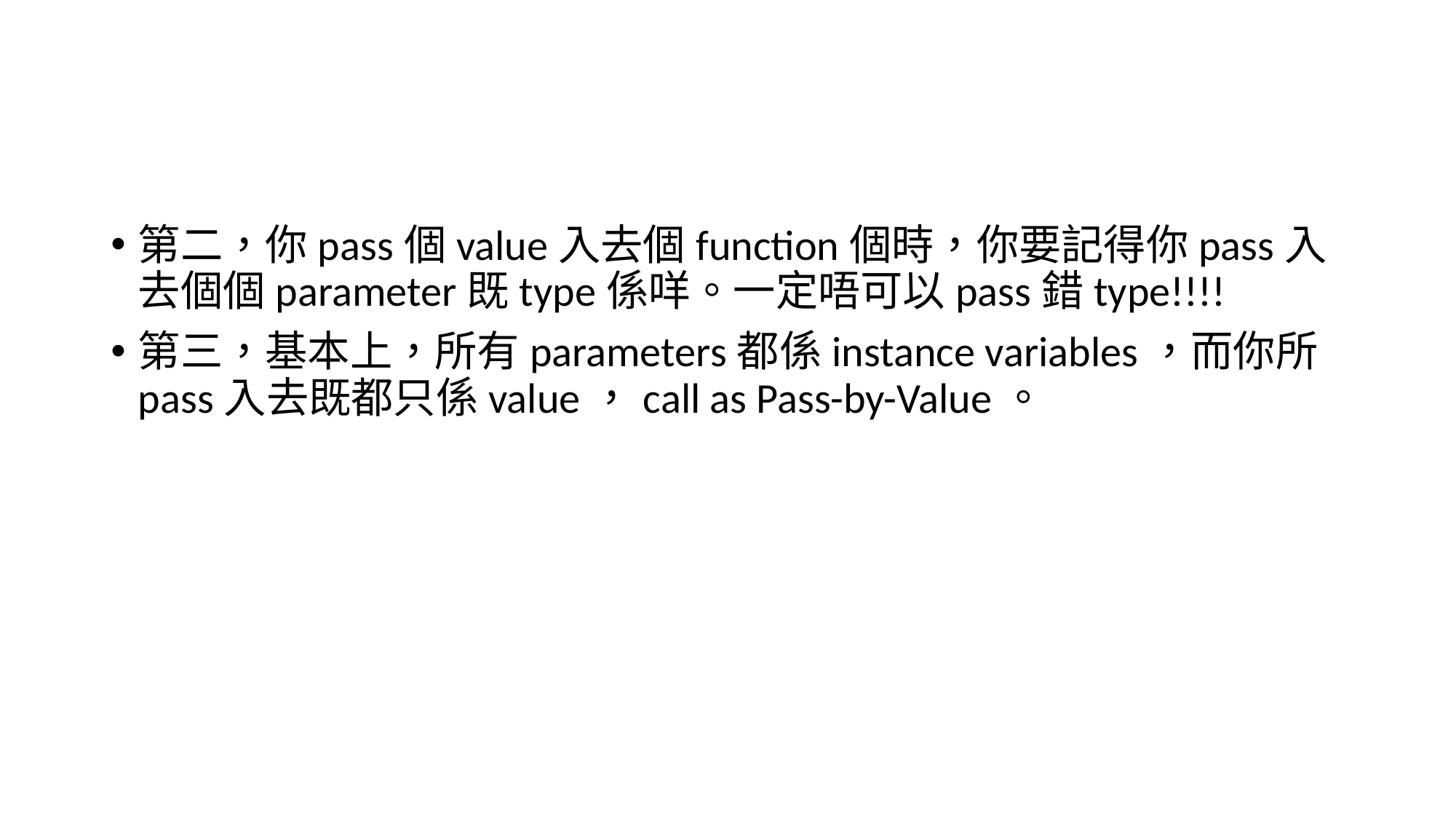

#
第二，你pass個value入去個function個時，你要記得你pass入去個個parameter既type係咩。一定唔可以pass錯type!!!!
第三，基本上，所有parameters都係instance variables，而你所pass入去既都只係value，call as Pass-by-Value。